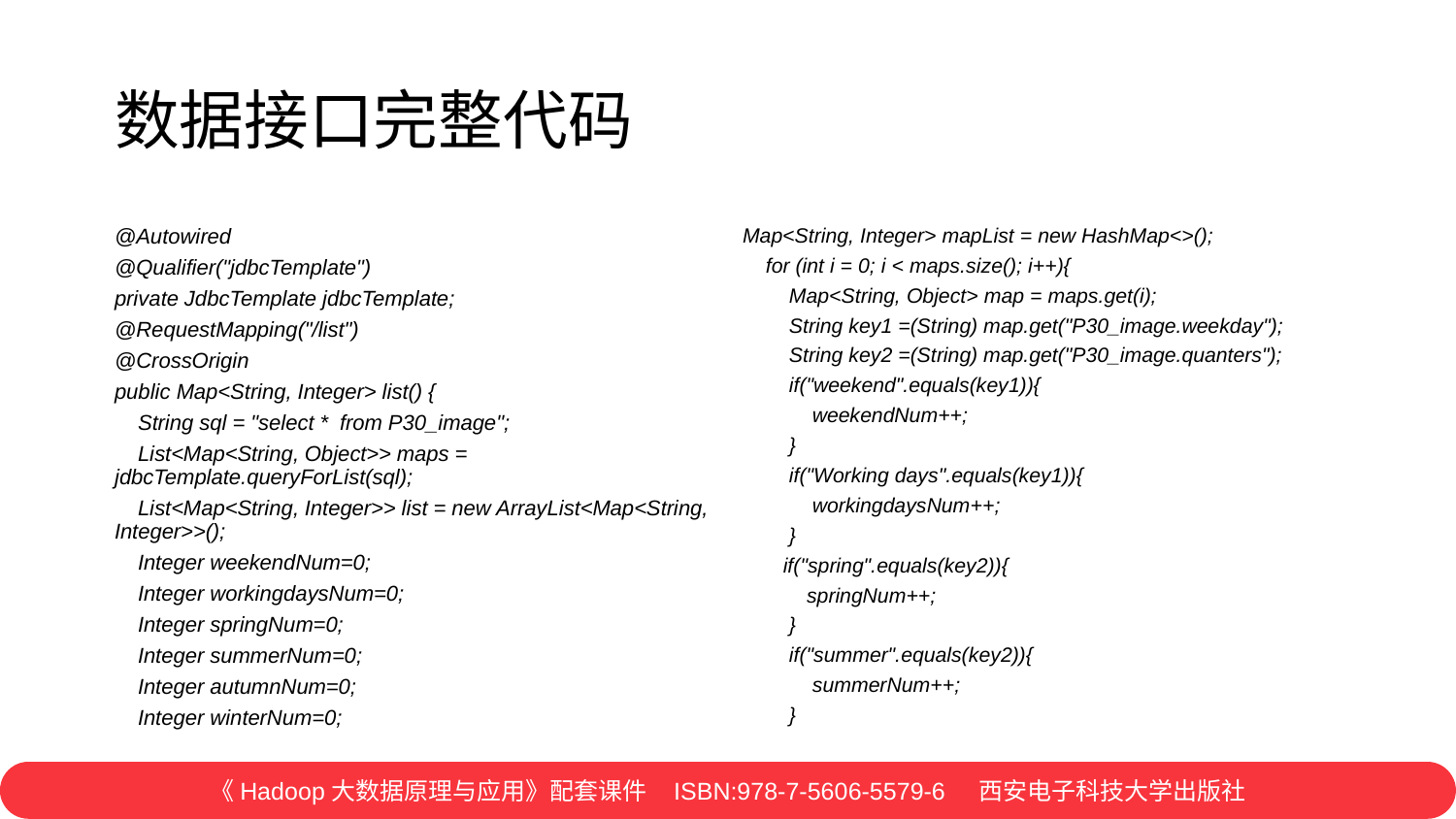

# 数据接口完整代码
@Autowired
@Qualifier("jdbcTemplate")
private JdbcTemplate jdbcTemplate;
@RequestMapping("/list")
@CrossOrigin
public Map<String, Integer> list() {
    String sql = "select *  from P30_image";
    List<Map<String, Object>> maps = jdbcTemplate.queryForList(sql);
    List<Map<String, Integer>> list = new ArrayList<Map<String, Integer>>();
    Integer weekendNum=0;
    Integer workingdaysNum=0;
    Integer springNum=0;
    Integer summerNum=0;
    Integer autumnNum=0;
    Integer winterNum=0;
Map<String, Integer> mapList = new HashMap<>();
    for (int i = 0; i < maps.size(); i++){
        Map<String, Object> map = maps.get(i);
        String key1 =(String) map.get("P30_image.weekday");
        String key2 =(String) map.get("P30_image.quanters");
        if("weekend".equals(key1)){
            weekendNum++;
        }
        if("Working days".equals(key1)){
            workingdaysNum++;
        }
       if("spring".equals(key2)){
           springNum++;
        }
        if("summer".equals(key2)){
            summerNum++;
        }